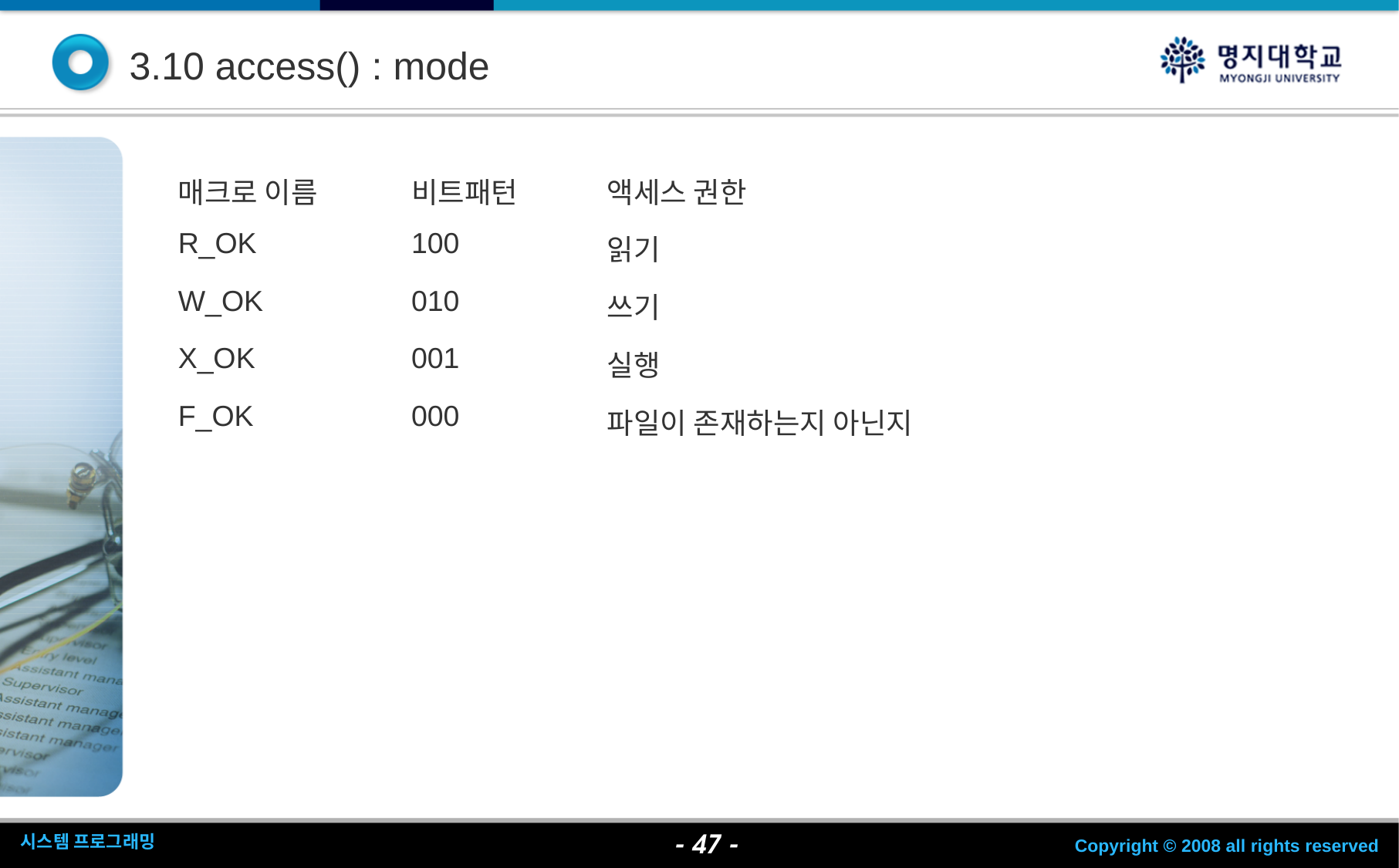

3.10 access() : mode
| 매크로 이름 | 비트패턴 | 액세스 권한 |
| --- | --- | --- |
| R\_OK | 100 | 읽기 |
| W\_OK | 010 | 쓰기 |
| X\_OK | 001 | 실행 |
| F\_OK | 000 | 파일이 존재하는지 아닌지 |
- 47 -